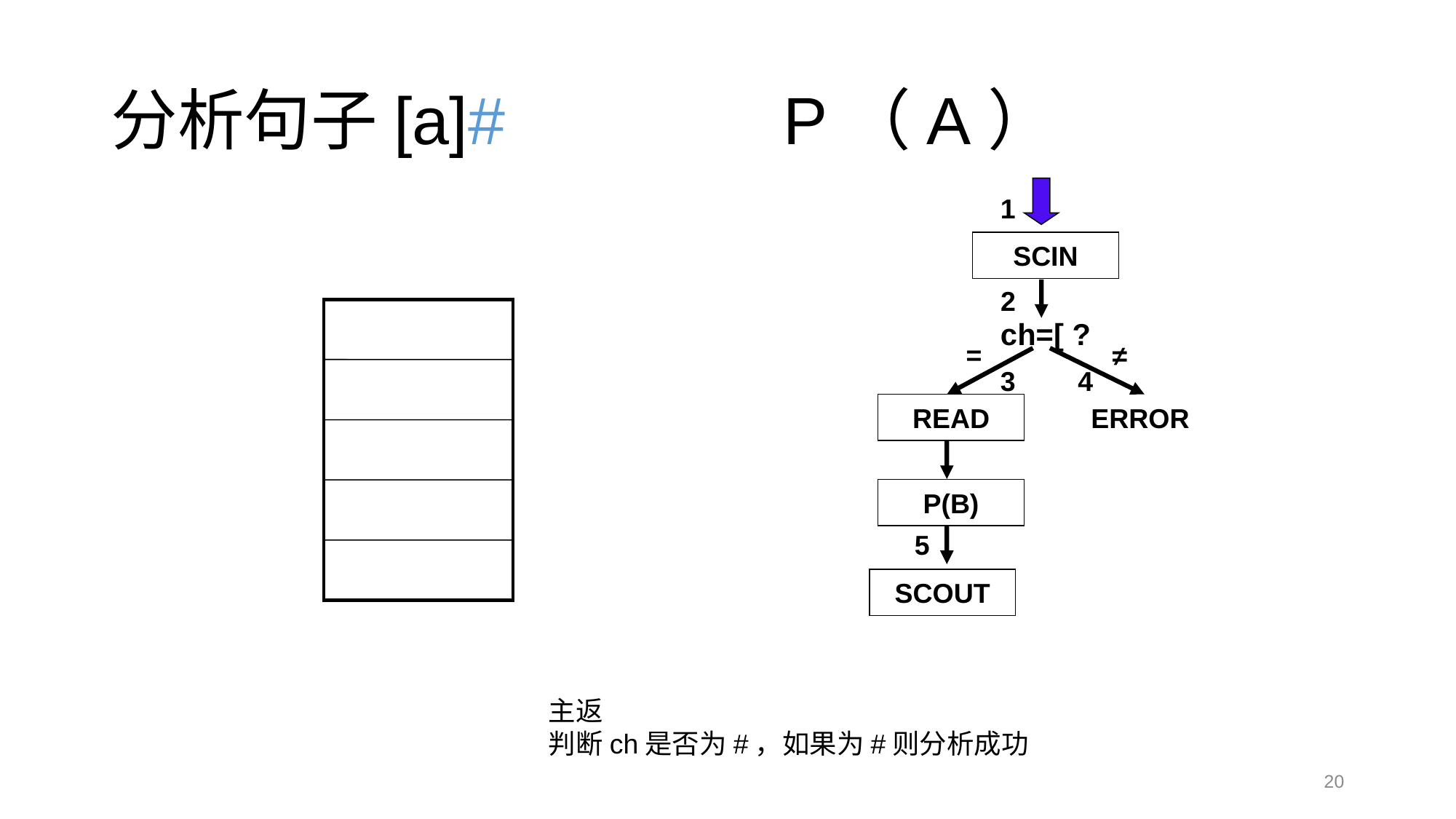

# 分析句子[a]#               P（A）

1
SCIN
2

ch=[ ?
=
≠

3
4
READ
ERROR

P(B)
5

SCOUT
主返
判断ch是否为#，如果为#则分析成功
20